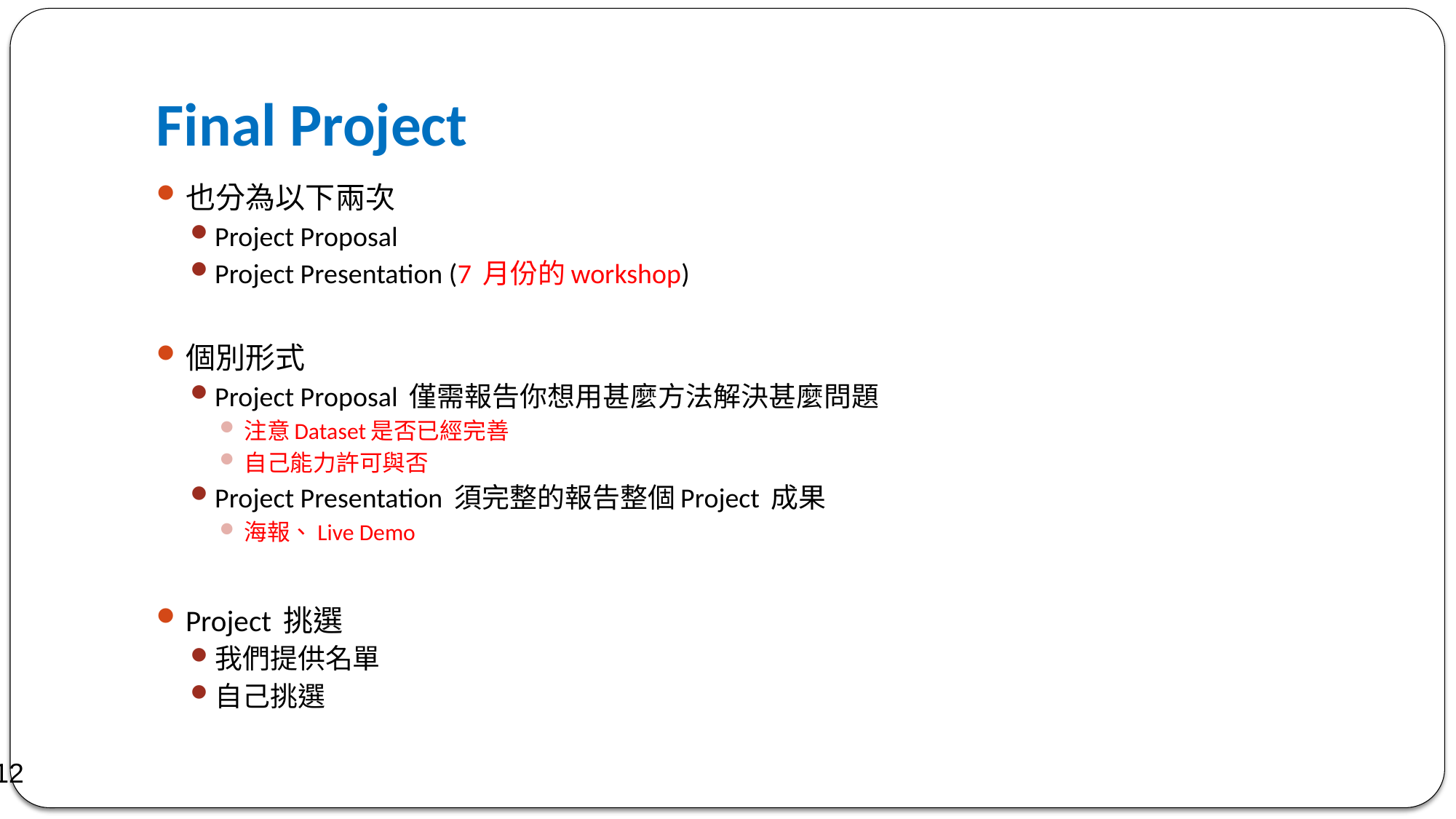

# Final Project
也分為以下兩次
Project Proposal
Project Presentation (7 月份的workshop)

個別形式
Project Proposal 僅需報告你想用甚麼方法解決甚麼問題
注意Dataset是否已經完善
自己能力許可與否
Project Presentation 須完整的報告整個Project 成果
海報、Live Demo

Project 挑選
我們提供名單
自己挑選